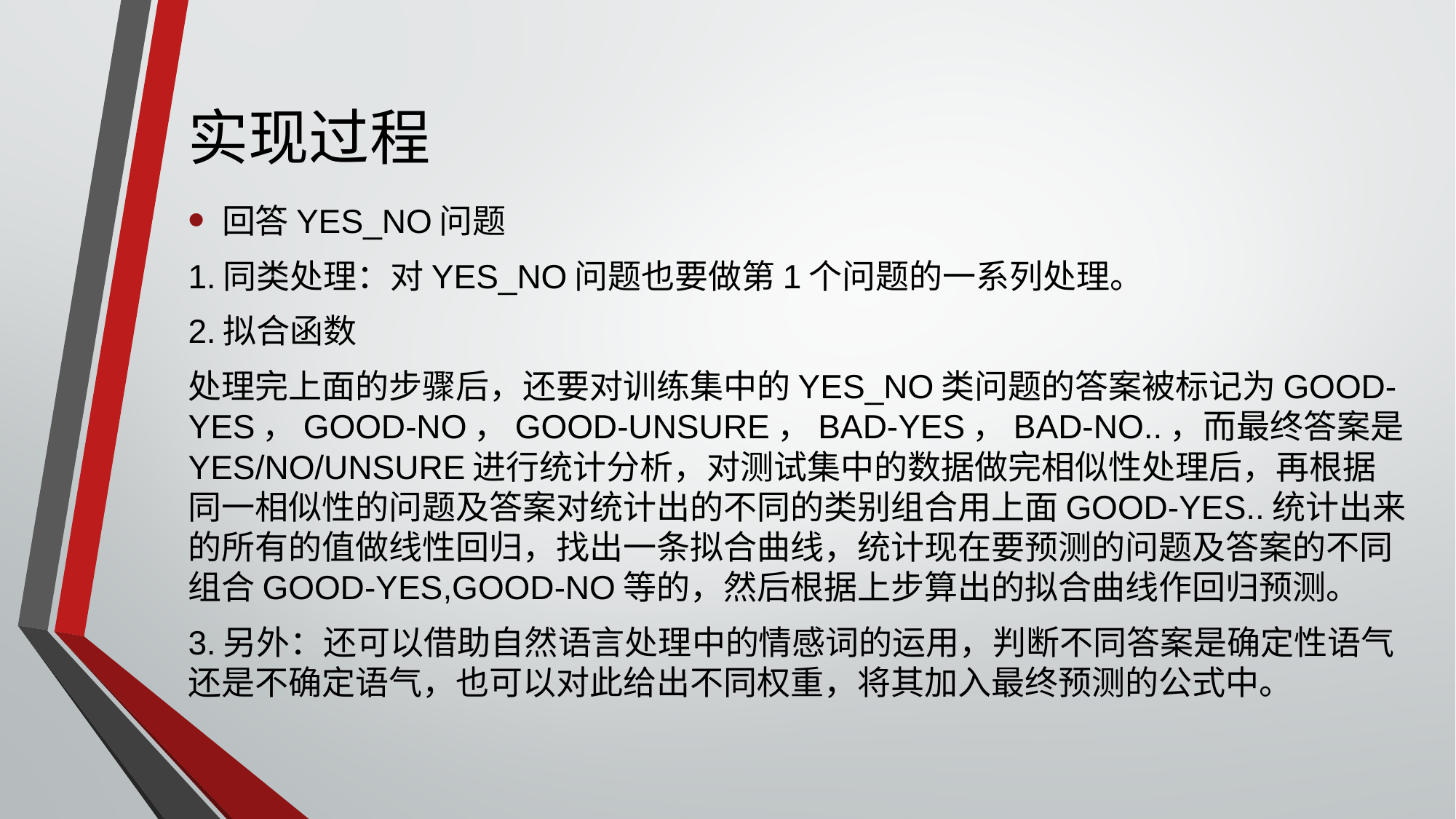

# 实现过程
回答YES_NO问题
1.同类处理：对YES_NO问题也要做第1个问题的一系列处理。
2.拟合函数
处理完上面的步骤后，还要对训练集中的YES_NO类问题的答案被标记为GOOD-YES，GOOD-NO，GOOD-UNSURE，BAD-YES，BAD-NO..，而最终答案是YES/NO/UNSURE进行统计分析，对测试集中的数据做完相似性处理后，再根据同一相似性的问题及答案对统计出的不同的类别组合用上面GOOD-YES..统计出来的所有的值做线性回归，找出一条拟合曲线，统计现在要预测的问题及答案的不同组合GOOD-YES,GOOD-NO等的，然后根据上步算出的拟合曲线作回归预测。
3.另外：还可以借助自然语言处理中的情感词的运用，判断不同答案是确定性语气还是不确定语气，也可以对此给出不同权重，将其加入最终预测的公式中。